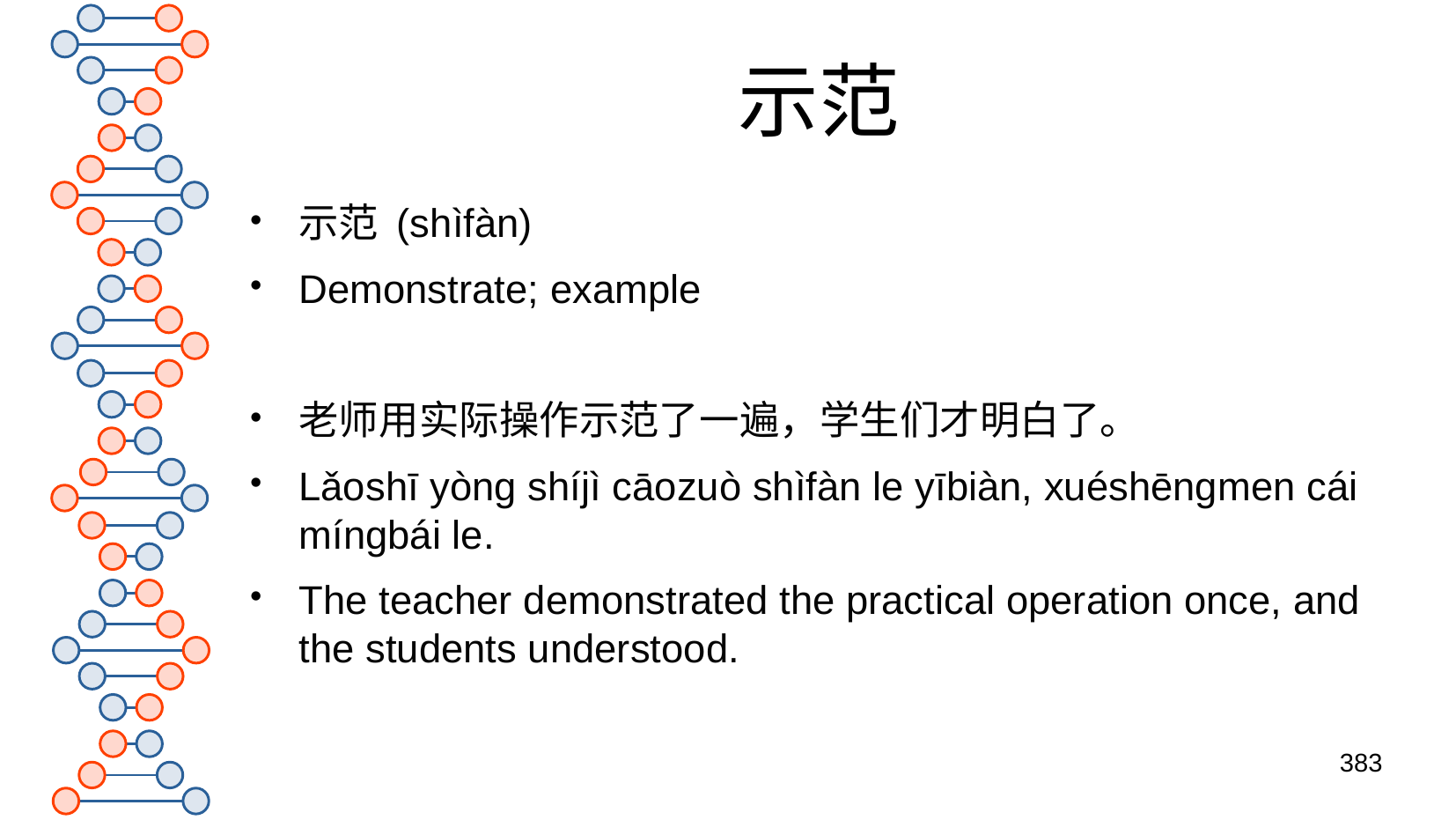

# 示范
示范 (shìfàn)
Demonstrate; example

老师用实际操作示范了一遍，学生们才明白了。
Lǎoshī yòng shíjì cāozuò shìfàn le yībiàn, xuéshēngmen cái míngbái le.
The teacher demonstrated the practical operation once, and the students understood.

383